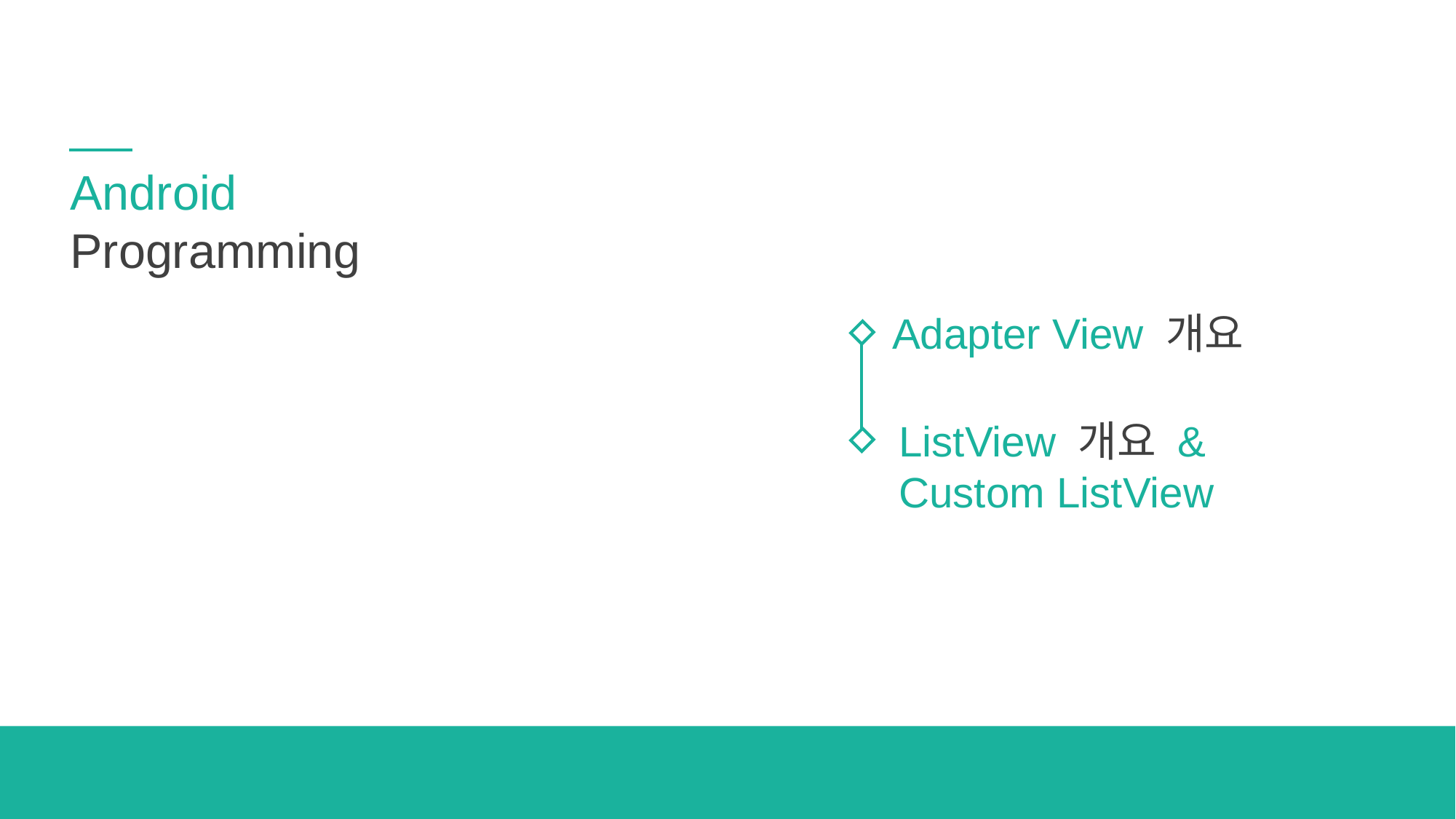

Android
Programming
Adapter View 개요

ListView 개요 &
Custom ListView